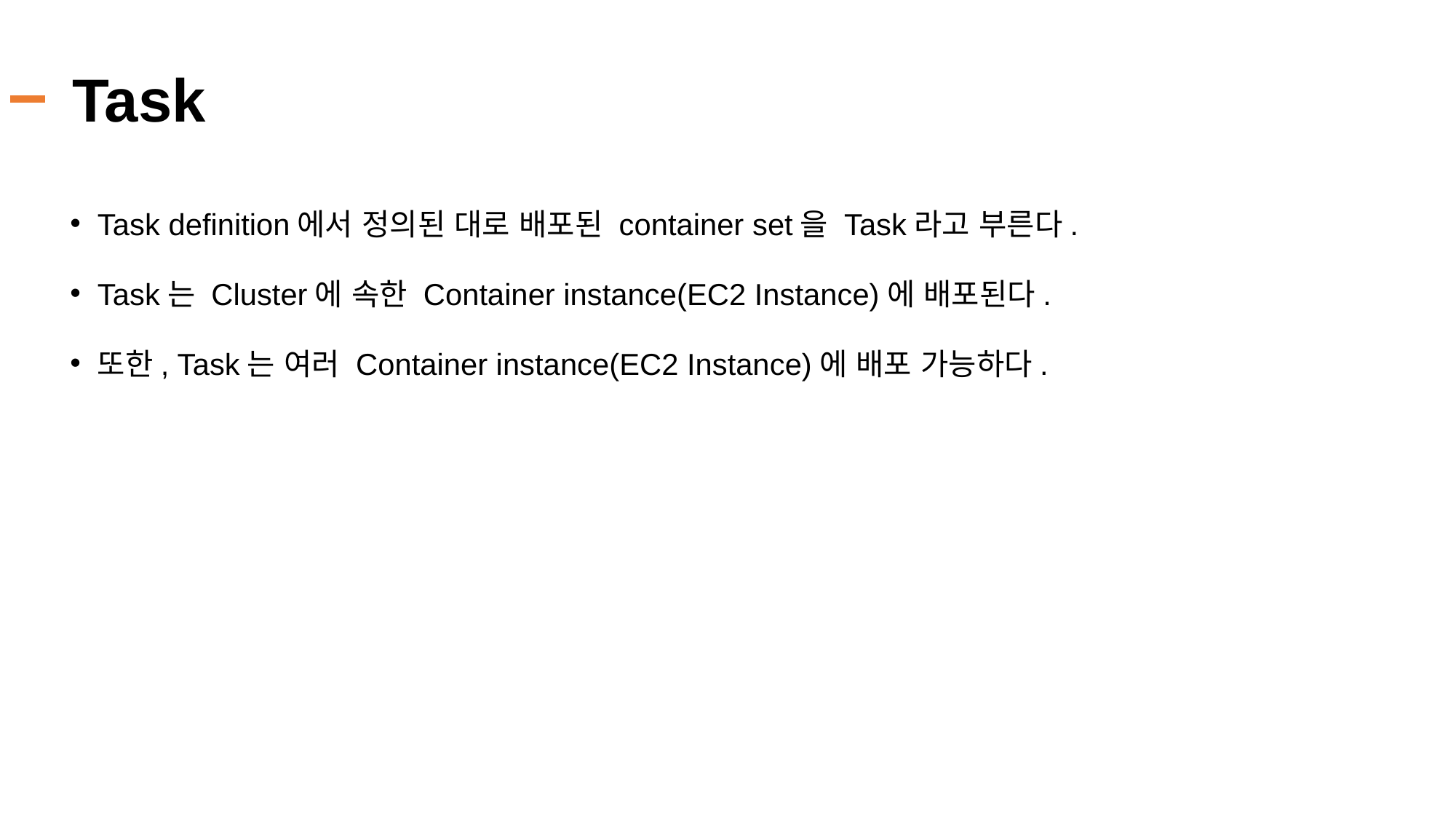

# Task

Task definition에서 정의된 대로 배포된 container set을 Task라고 부른다.
Task는 Cluster에 속한 Container instance(EC2 Instance)에 배포된다.
또한, Task는 여러 Container instance(EC2 Instance)에 배포 가능하다.